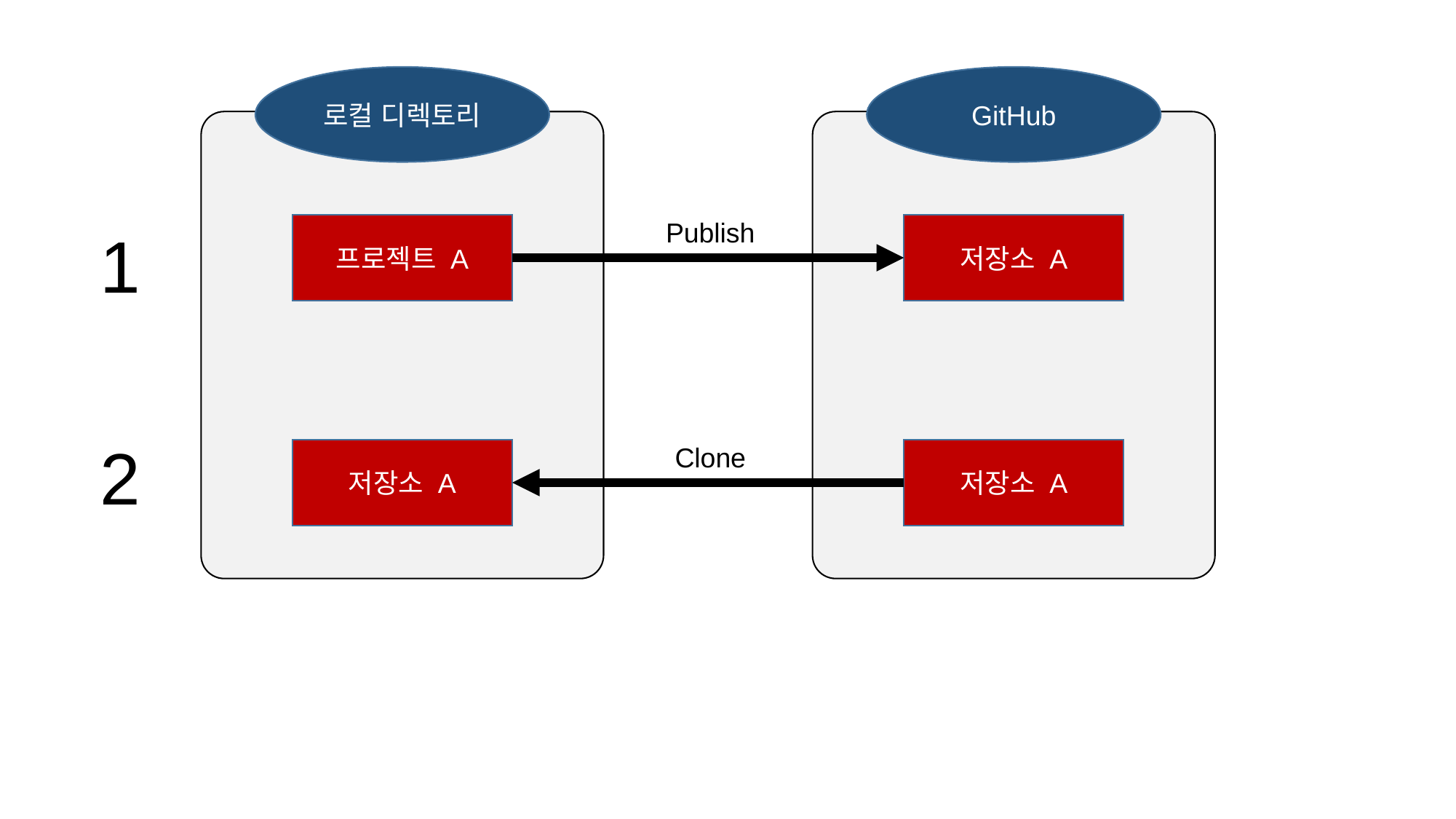

로컬 디렉토리
GitHub

Publish
1
프로젝트 A
저장소 A
2
Clone
저장소 A
저장소 A